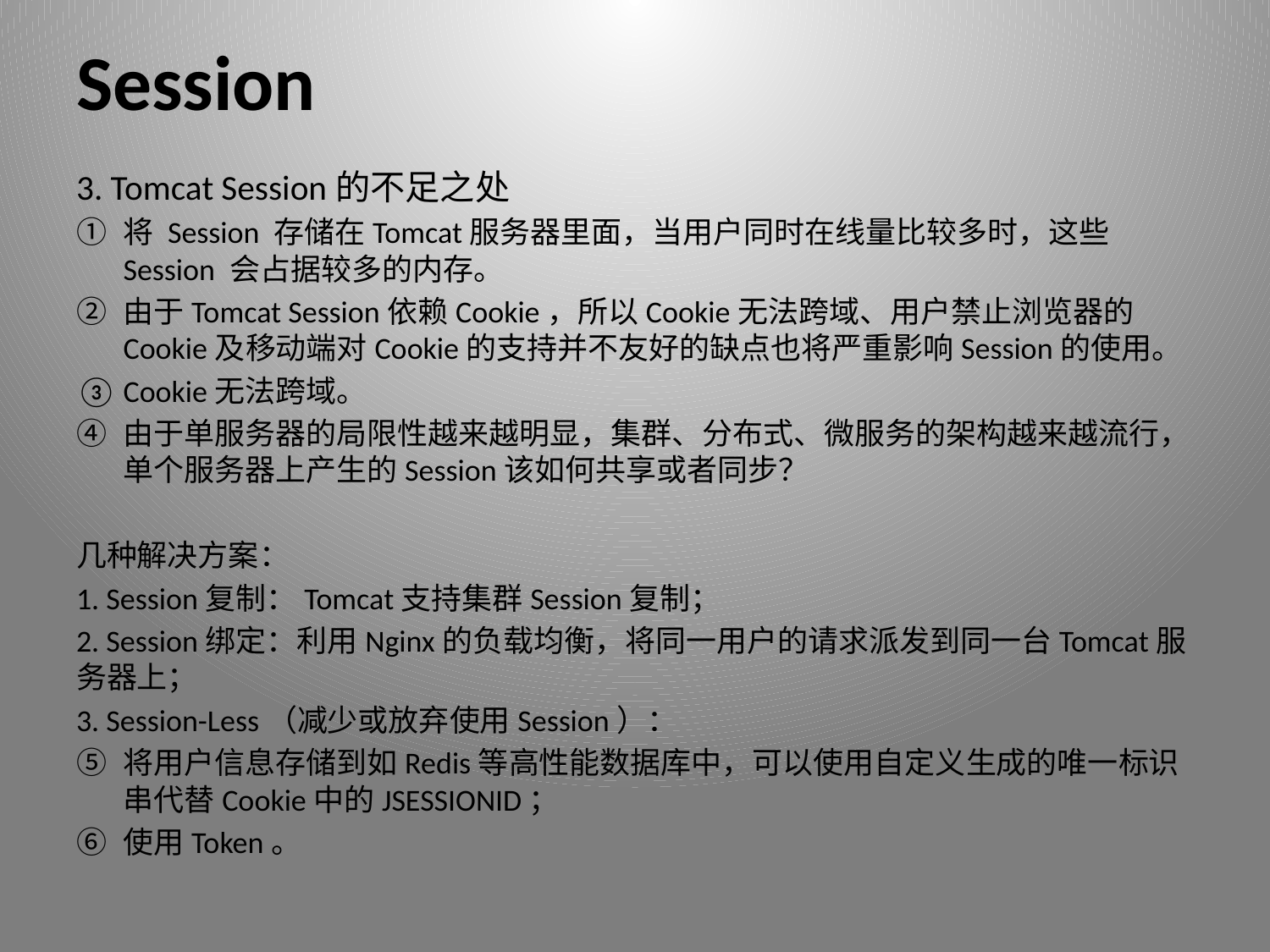

# Session
3. Tomcat Session的不足之处
将 Session 存储在Tomcat服务器里面，当用户同时在线量比较多时，这些 Session 会占据较多的内存。
由于Tomcat Session依赖Cookie，所以Cookie无法跨域、用户禁止浏览器的Cookie及移动端对Cookie的支持并不友好的缺点也将严重影响Session的使用。
Cookie无法跨域。
由于单服务器的局限性越来越明显，集群、分布式、微服务的架构越来越流行，单个服务器上产生的Session该如何共享或者同步？

几种解决方案：
1. Session复制：Tomcat支持集群Session复制；
2. Session绑定：利用Nginx的负载均衡，将同一用户的请求派发到同一台Tomcat服务器上；
3. Session-Less（减少或放弃使用Session）：
将用户信息存储到如Redis等高性能数据库中，可以使用自定义生成的唯一标识串代替Cookie中的JSESSIONID；
使用Token。